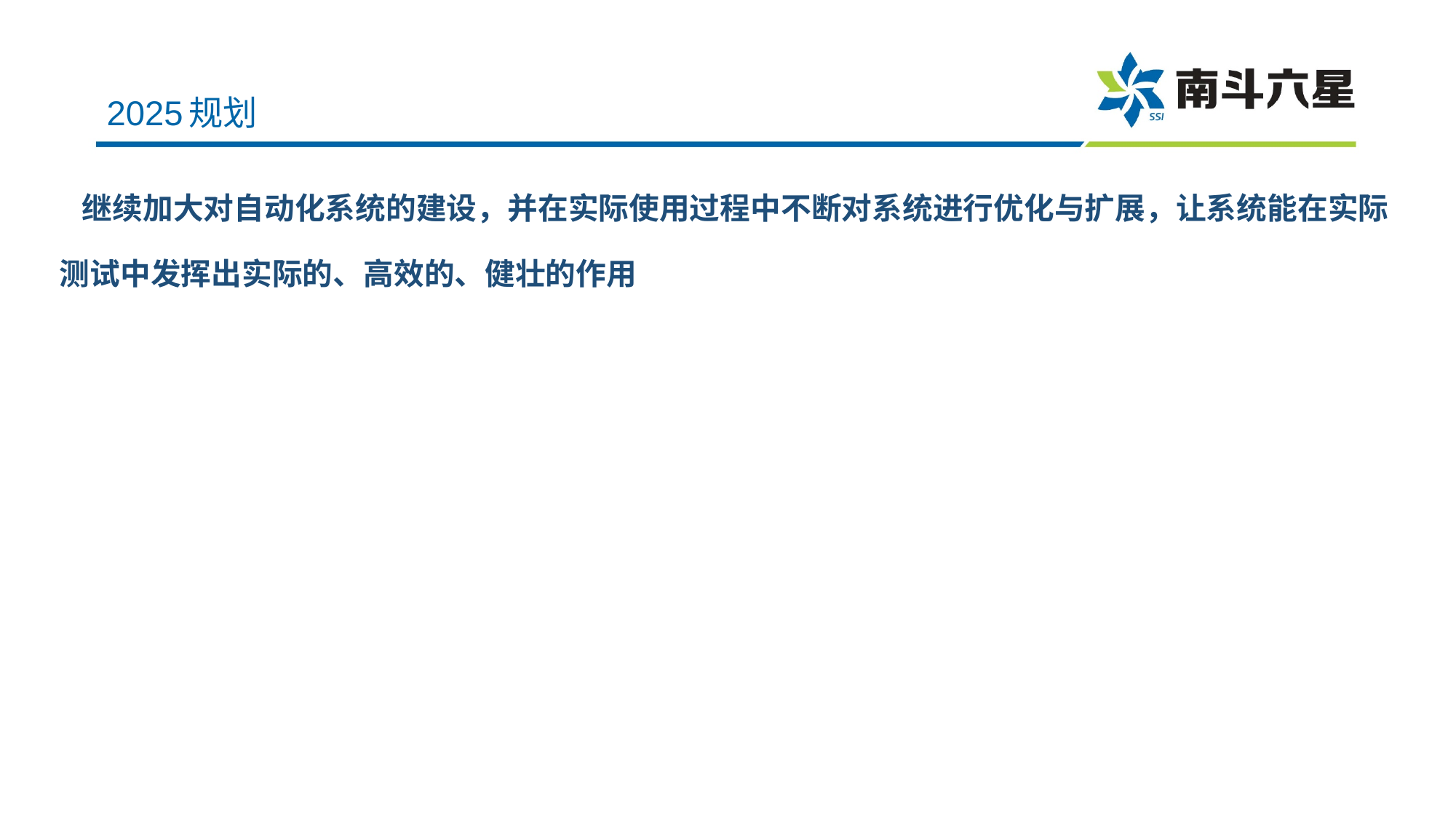

2025规划
  继续加大对自动化系统的建设，并在实际使用过程中不断对系统进行优化与扩展，让系统能在实际测试中发挥出实际的、高效的、健壮的作用